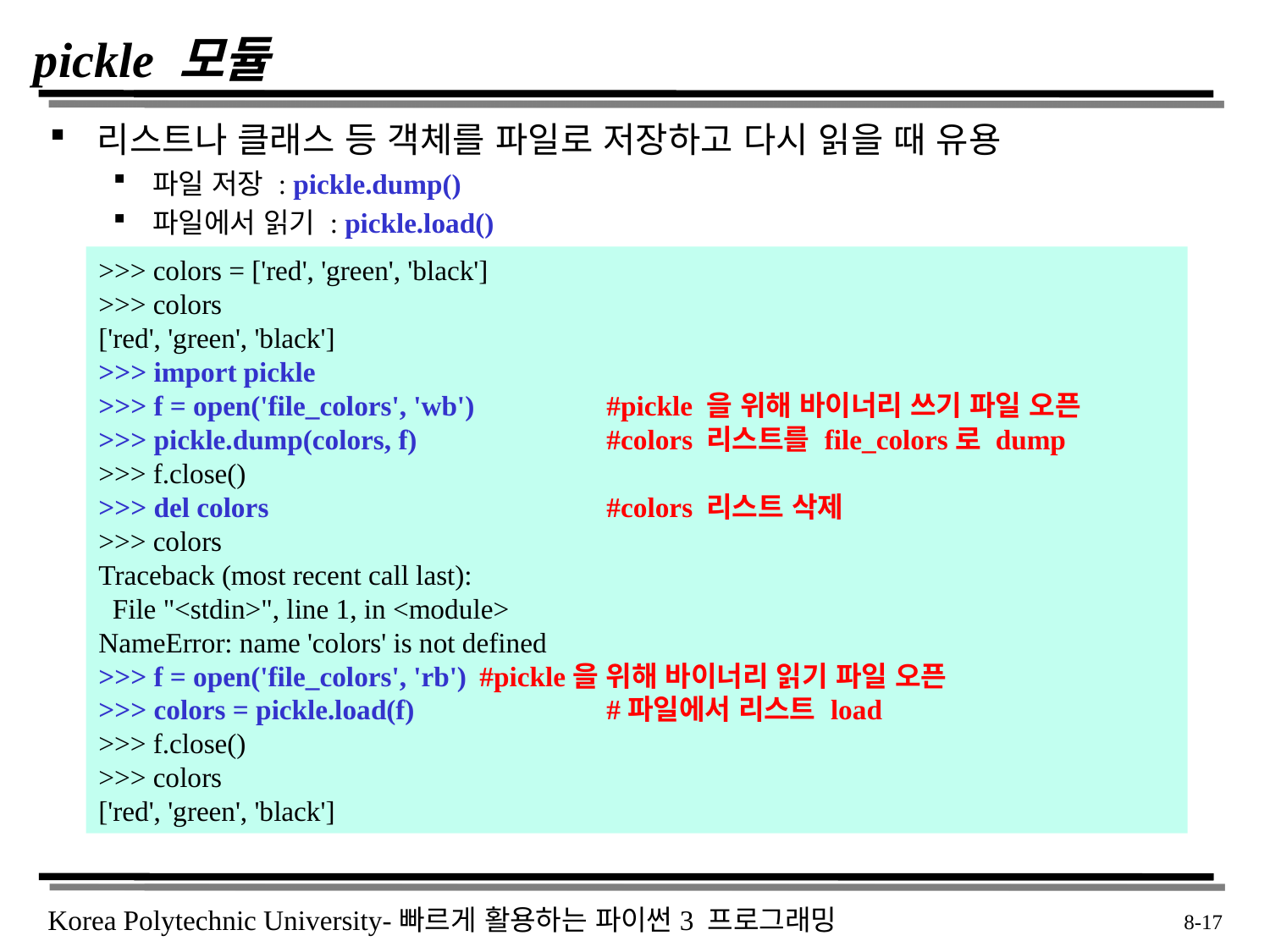

# pickle 모듈
리스트나 클래스 등 객체를 파일로 저장하고 다시 읽을 때 유용
파일 저장 : pickle.dump()
파일에서 읽기 : pickle.load()

>>> colors = ['red', 'green', 'black']
>>> colors
['red', 'green', 'black']
>>> import pickle
>>> f = open('file_colors', 'wb') 	#pickle 을 위해 바이너리 쓰기 파일 오픈
>>> pickle.dump(colors, f) 		#colors 리스트를 file_colors로 dump
>>> f.close()
>>> del colors 			#colors 리스트 삭제
>>> colors
Traceback (most recent call last):
  File "<stdin>", line 1, in <module>
NameError: name 'colors' is not defined
>>> f = open('file_colors', 'rb') 	#pickle을 위해 바이너리 읽기 파일 오픈
>>> colors = pickle.load(f) 		#파일에서 리스트 load
>>> f.close()
>>> colors
['red', 'green', 'black']
 8-17